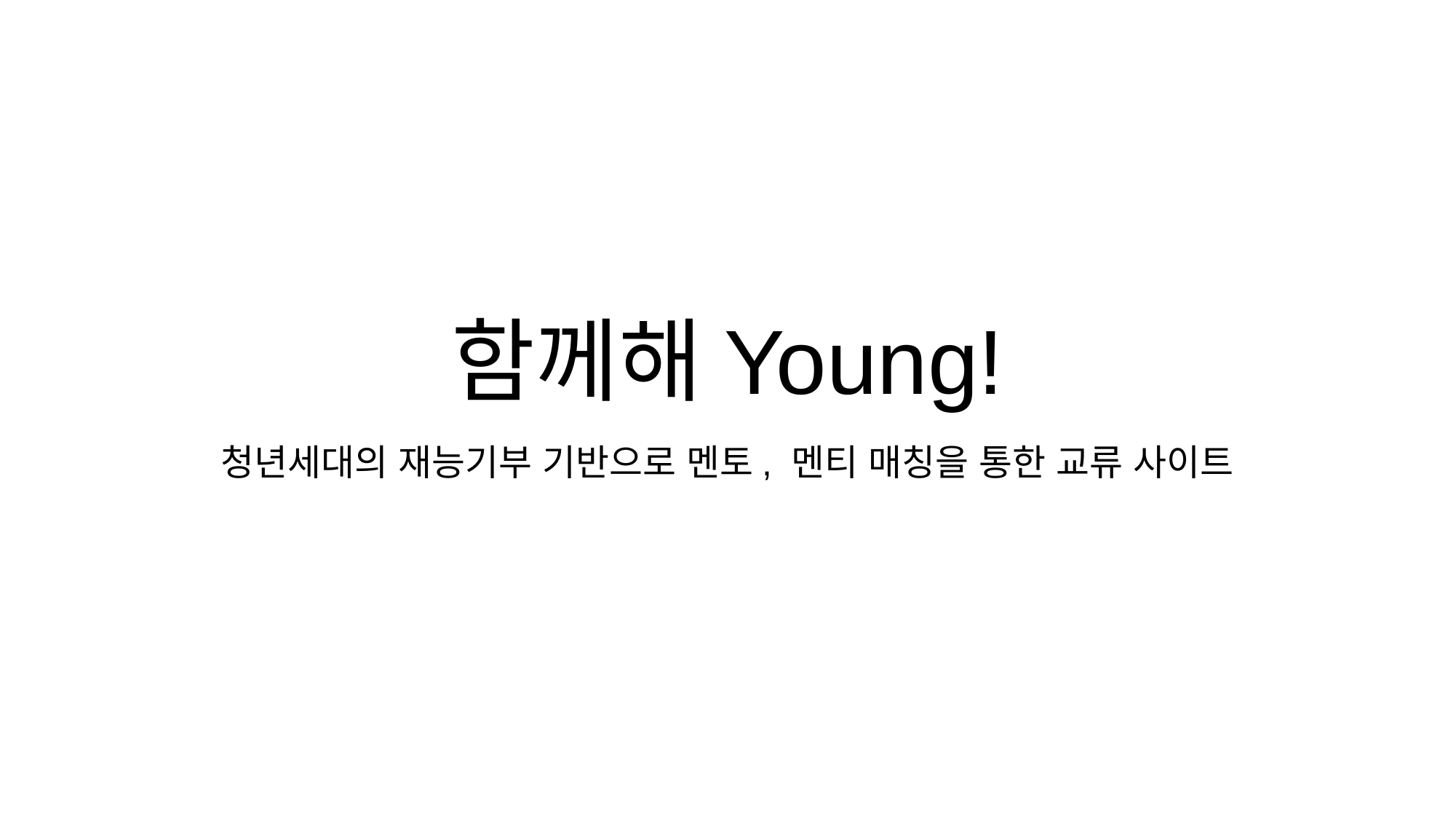

# 함께해Young!
청년세대의 재능기부 기반으로 멘토, 멘티 매칭을 통한 교류 사이트